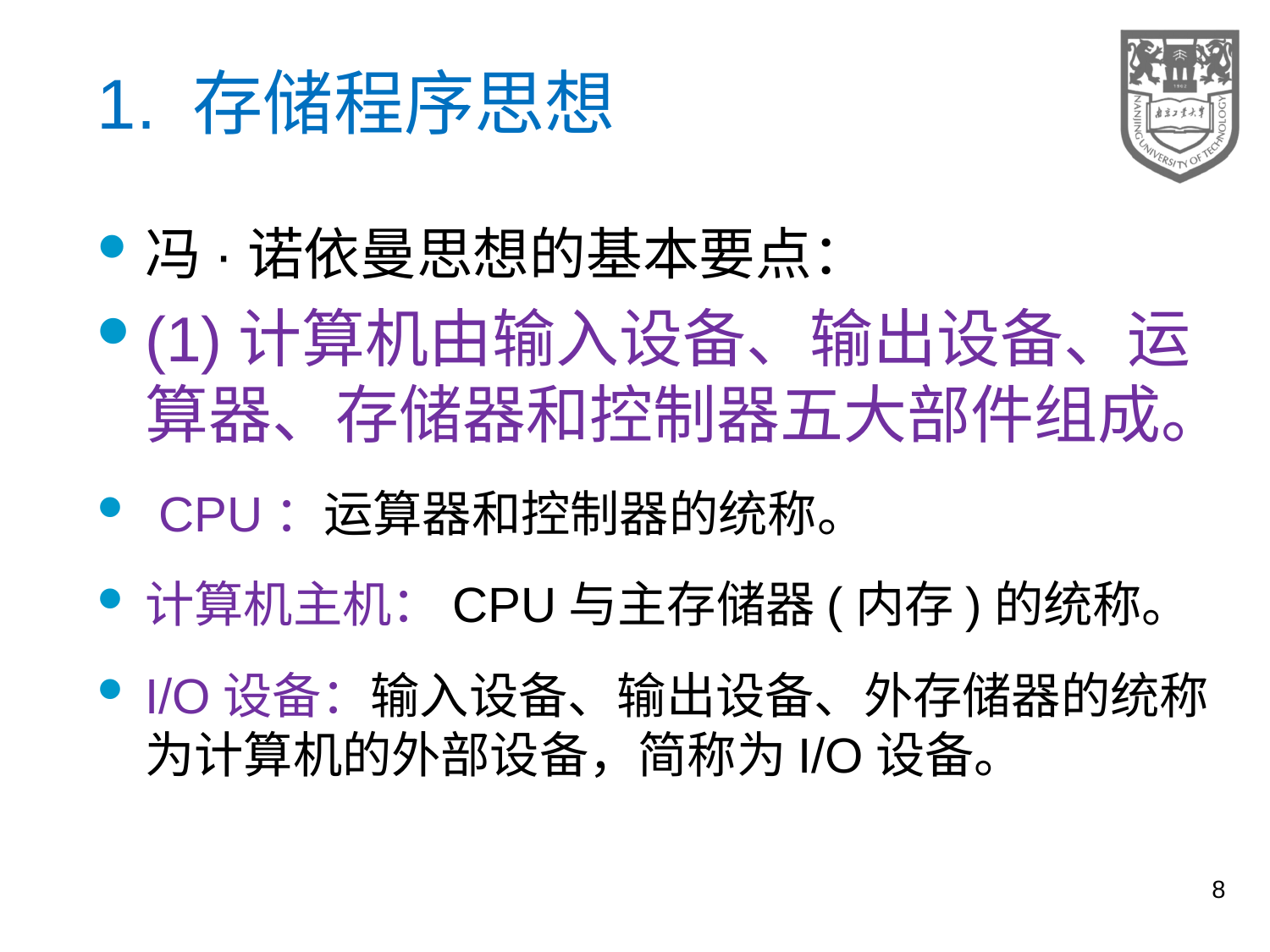

# 1. 存储程序思想
冯·诺依曼思想的基本要点：
(1)计算机由输入设备、输出设备、运算器、存储器和控制器五大部件组成。
 CPU：运算器和控制器的统称。
计算机主机：CPU与主存储器(内存)的统称。
I/O设备：输入设备、输出设备、外存储器的统称为计算机的外部设备，简称为I/O设备。
8